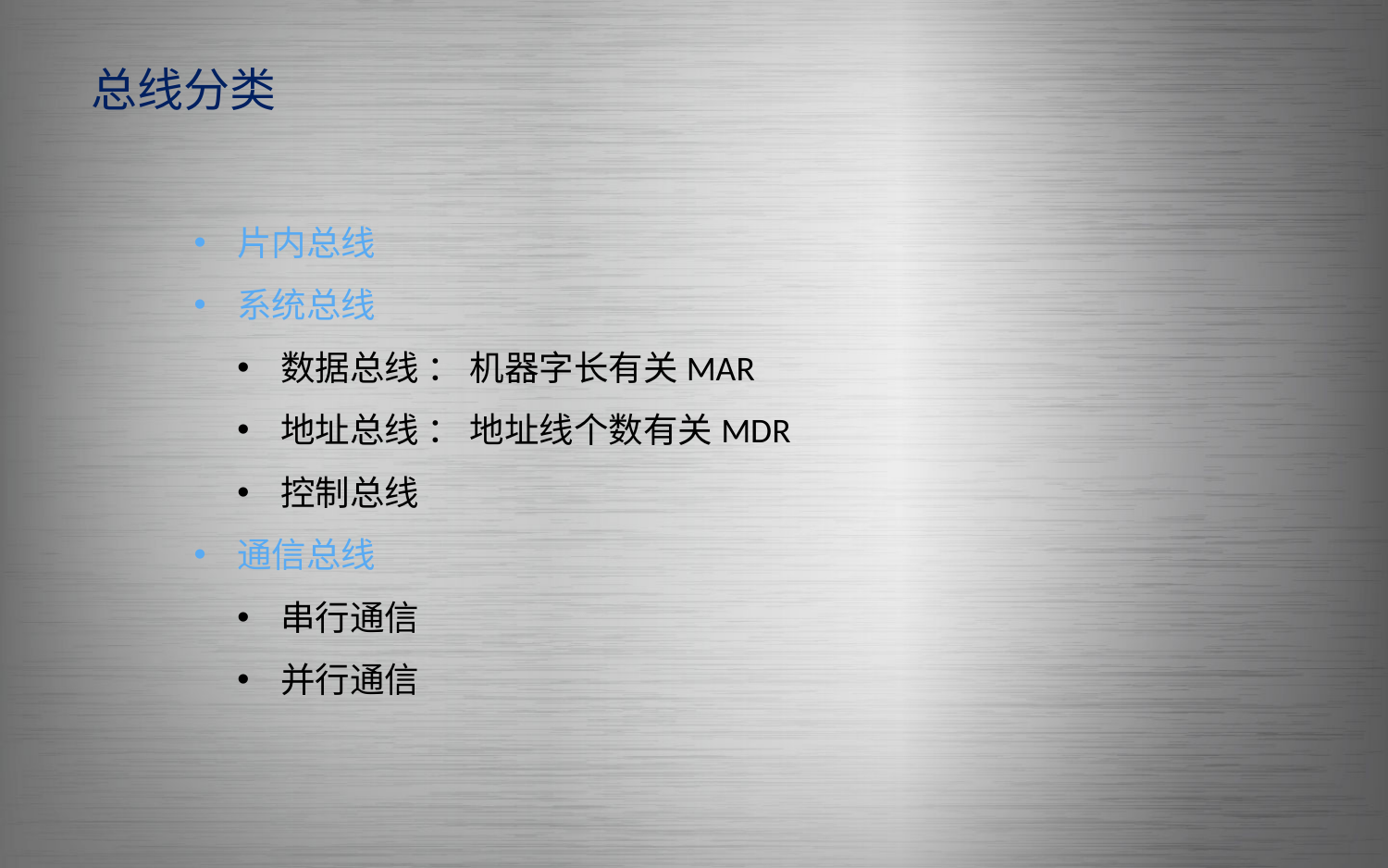

总线分类
片内总线
系统总线
数据总线 ： 机器字长有关MAR
地址总线 ： 地址线个数有关MDR
控制总线
通信总线
串行通信
并行通信